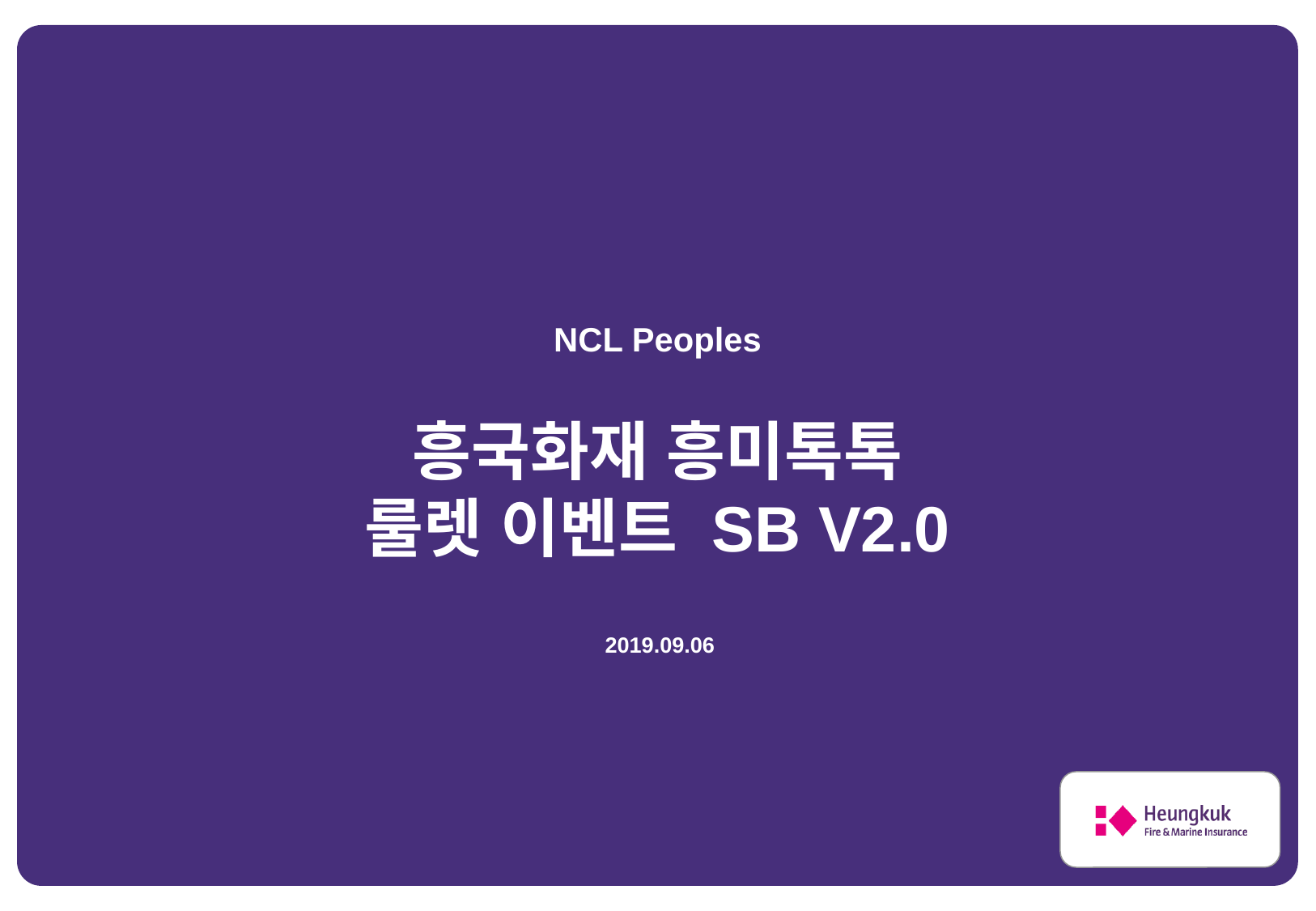

# 흥국화재 흥미톡톡 룰렛 이벤트 SB V2.0
2019.09.06